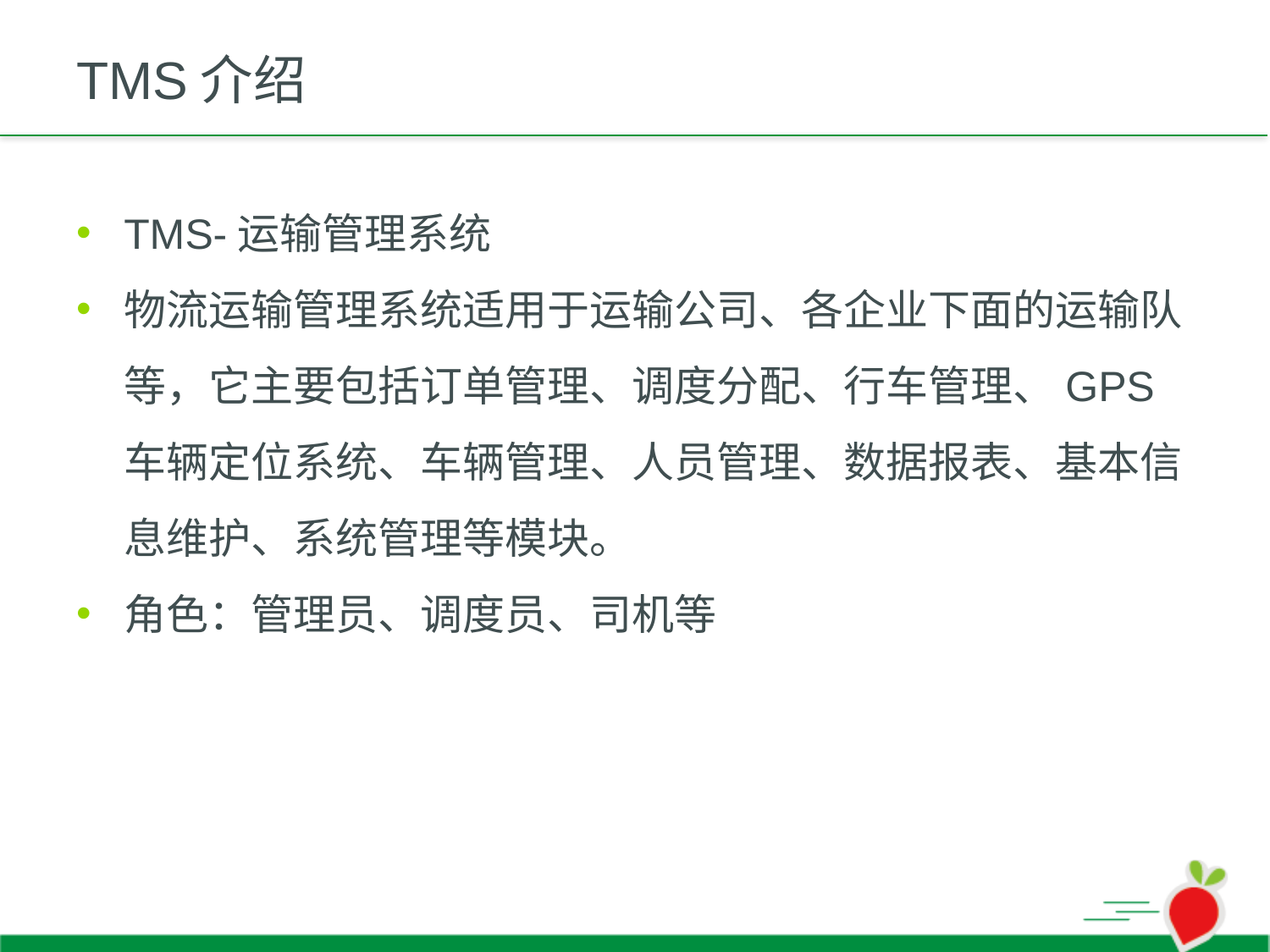

# TMS介绍
TMS-运输管理系统
物流运输管理系统适用于运输公司、各企业下面的运输队等，它主要包括订单管理、调度分配、行车管理、GPS车辆定位系统、车辆管理、人员管理、数据报表、基本信息维护、系统管理等模块。
角色：管理员、调度员、司机等